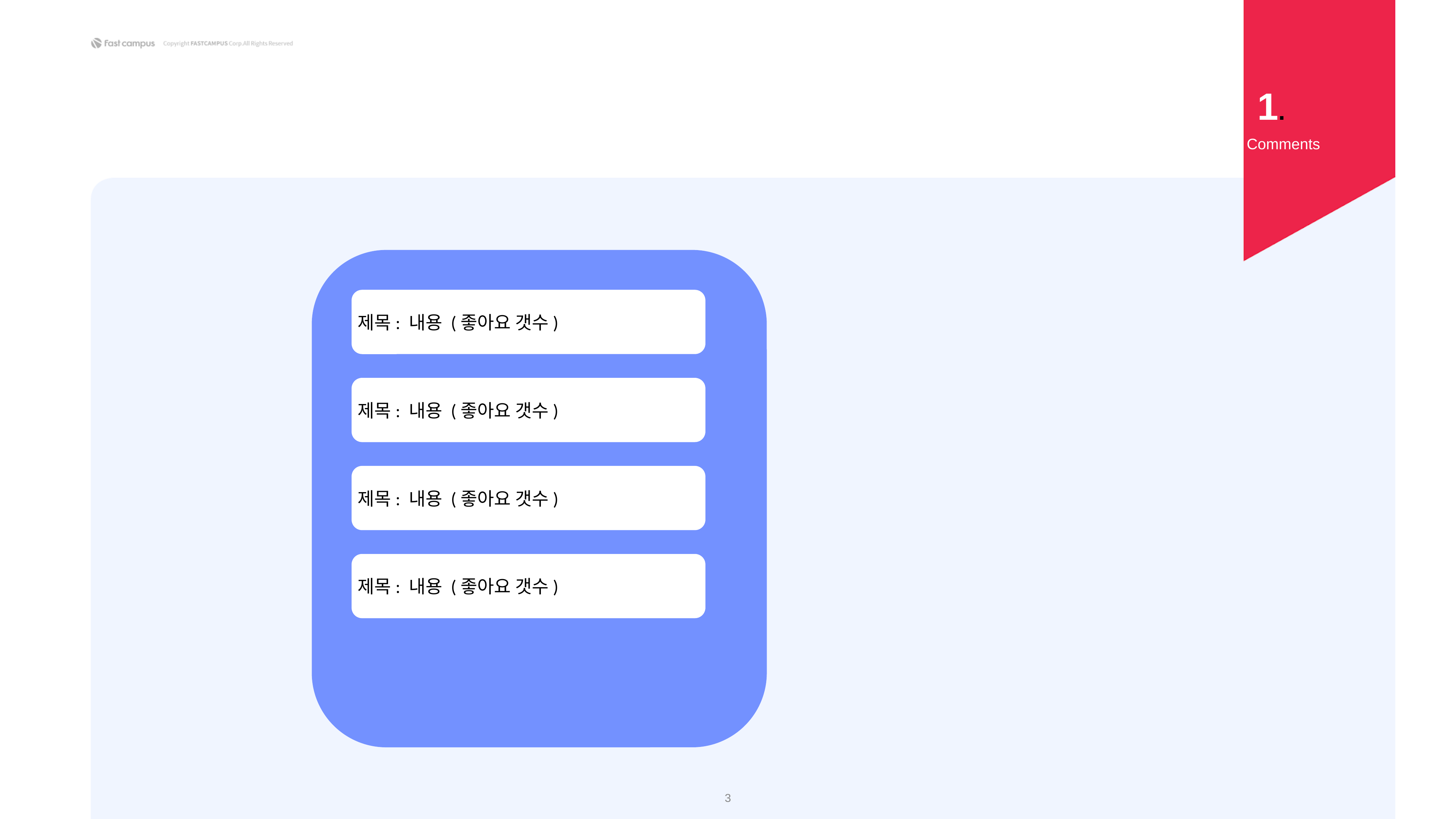

1.

Comments

제목: 내용 (좋아요 갯수)
제목: 내용 (좋아요 갯수)
제목: 내용 (좋아요 갯수)
제목: 내용 (좋아요 갯수)
3